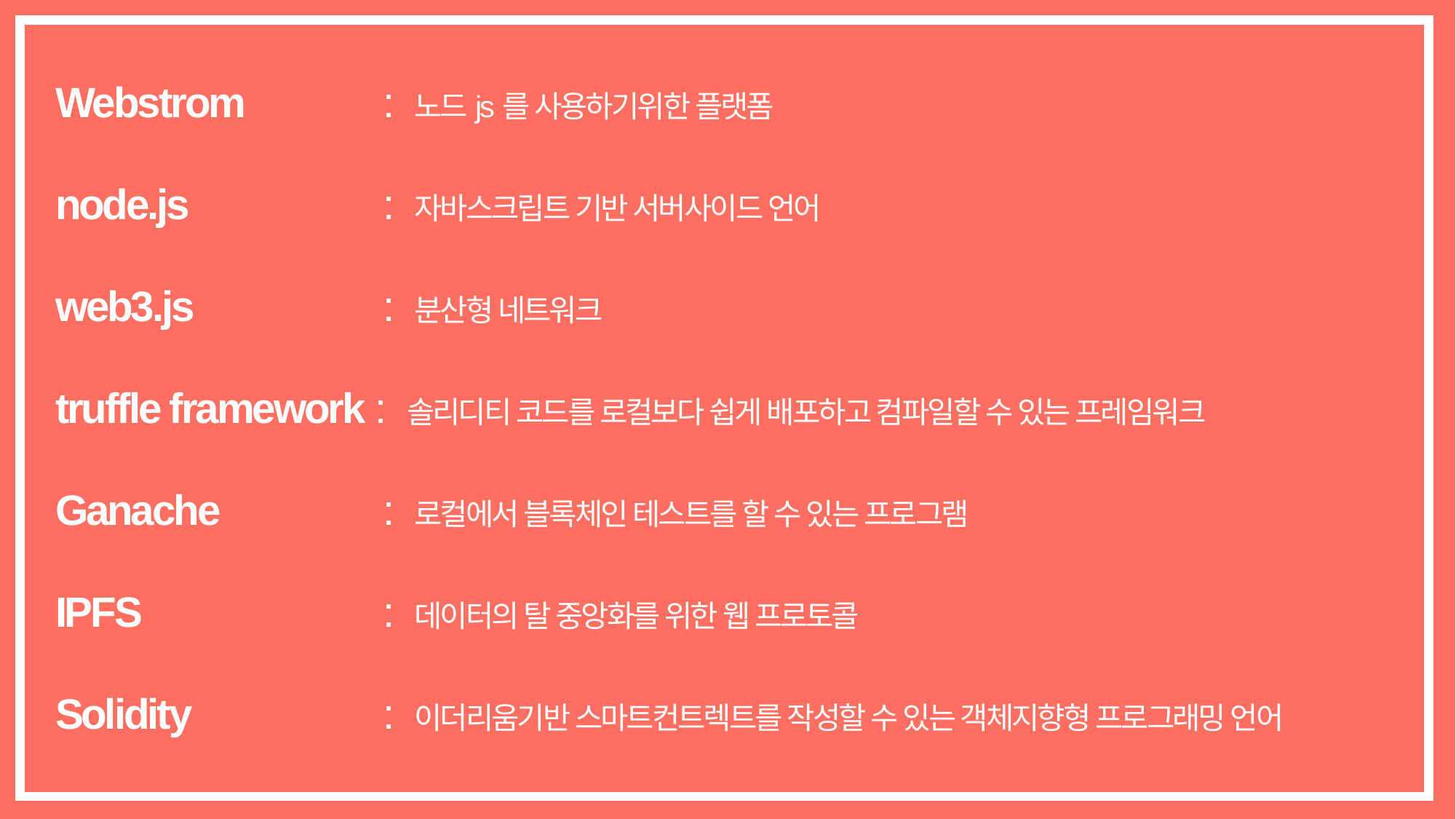

Webstrom          	: 노드js를 사용하기위한 플랫폼

node.js 		: 자바스크립트 기반 서버사이드 언어

web3.js 		: 분산형 네트워크

truffle framework : 솔리디티 코드를 로컬보다 쉽게 배포하고 컴파일할 수 있는 프레임워크

Ganache		: 로컬에서 블록체인 테스트를 할 수 있는 프로그램

IPFS 			: 데이터의 탈 중앙화를 위한 웹 프로토콜

Solidity 		: 이더리움기반 스마트컨트렉트를 작성할 수 있는 객체지향형 프로그래밍 언어